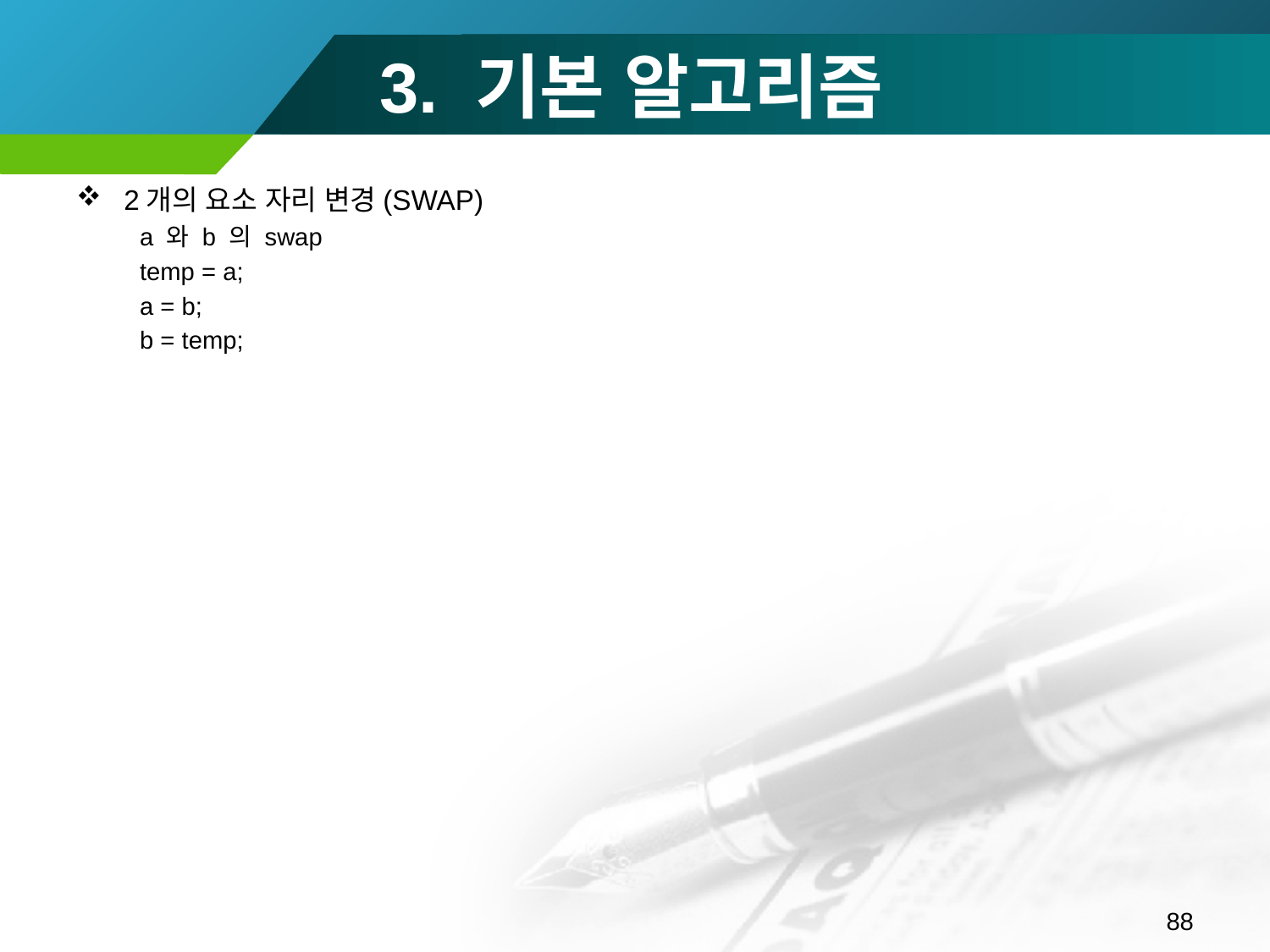

# 3. 기본 알고리즘
2개의 요소 자리 변경(SWAP)
a 와 b 의 swap
temp = a;
a = b;
b = temp;
88